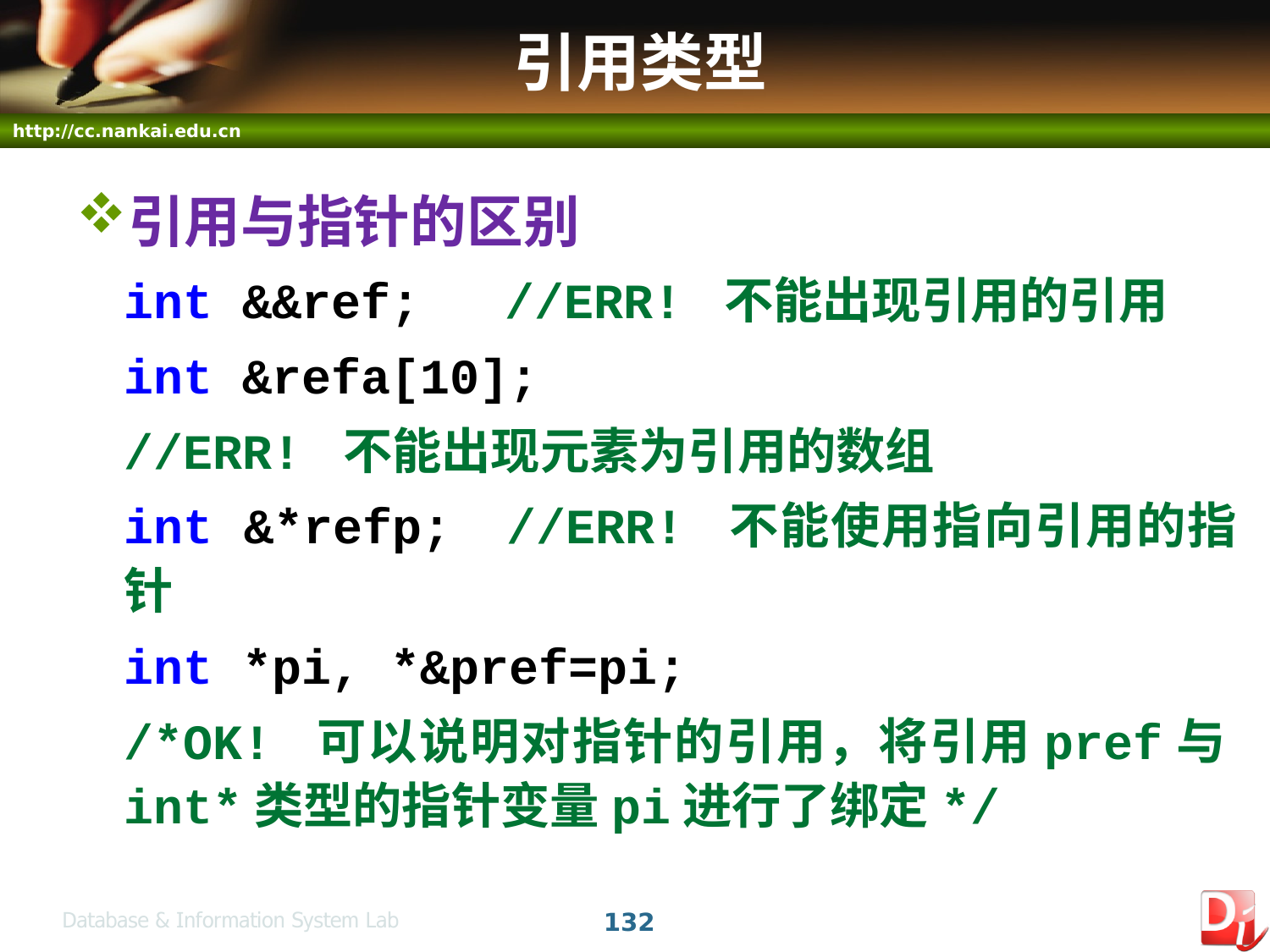

# 引用类型
引用与指针的区别
	int &&ref; 	//ERR! 不能出现引用的引用
	int &refa[10];
	//ERR! 不能出现元素为引用的数组
	int &*refp;	//ERR! 不能使用指向引用的指针
	int *pi, *&pref=pi;
	/*OK! 可以说明对指针的引用，将引用pref与int*类型的指针变量pi进行了绑定*/
132
Database & Information System Lab